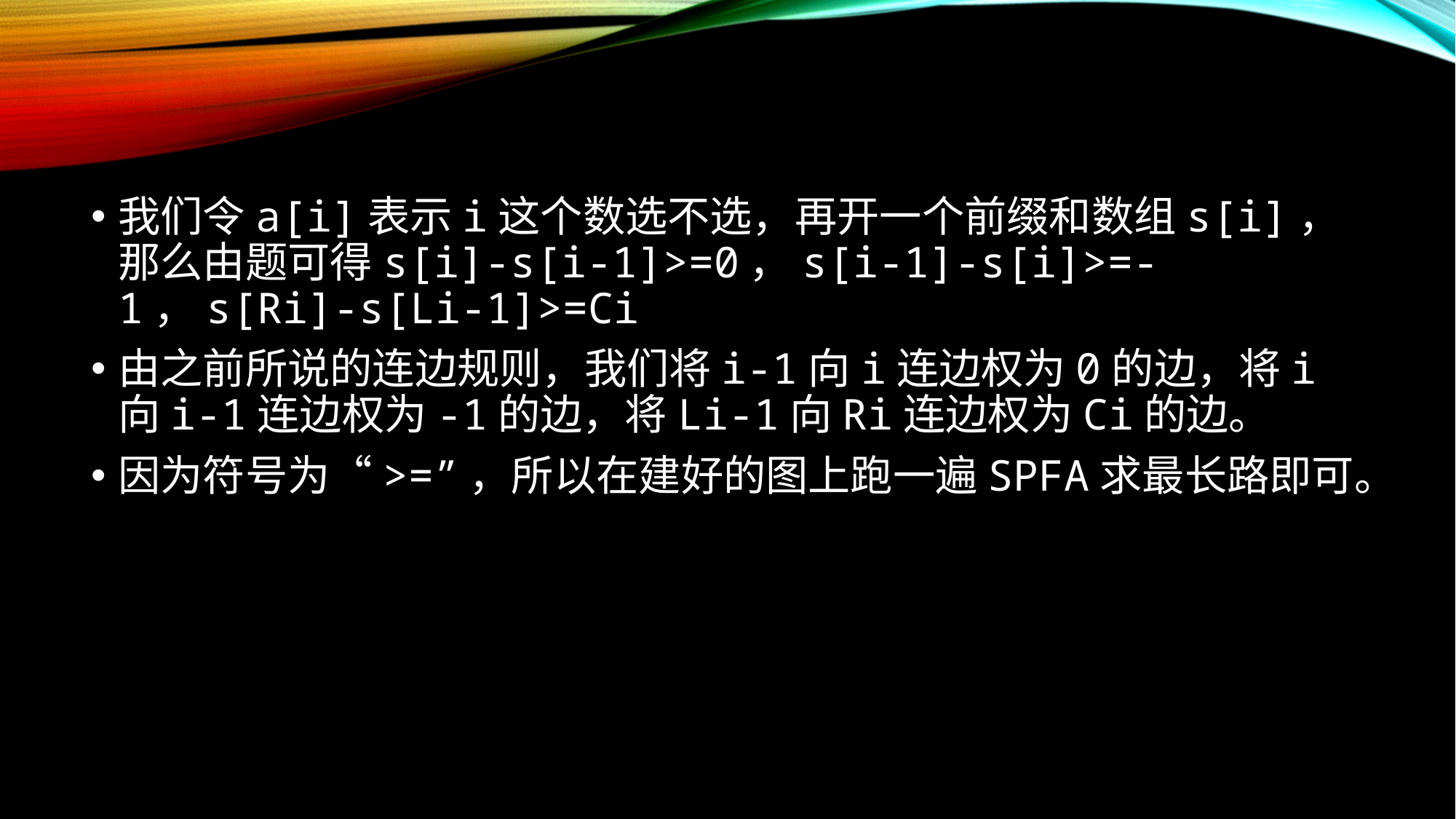

我们令a[i]表示i这个数选不选，再开一个前缀和数组s[i]，那么由题可得s[i]-s[i-1]>=0，s[i-1]-s[i]>=-1，s[Ri]-s[Li-1]>=Ci
由之前所说的连边规则，我们将i-1向i连边权为0的边，将i向i-1连边权为-1的边，将Li-1向Ri连边权为Ci的边。
因为符号为“>=”，所以在建好的图上跑一遍SPFA求最长路即可。